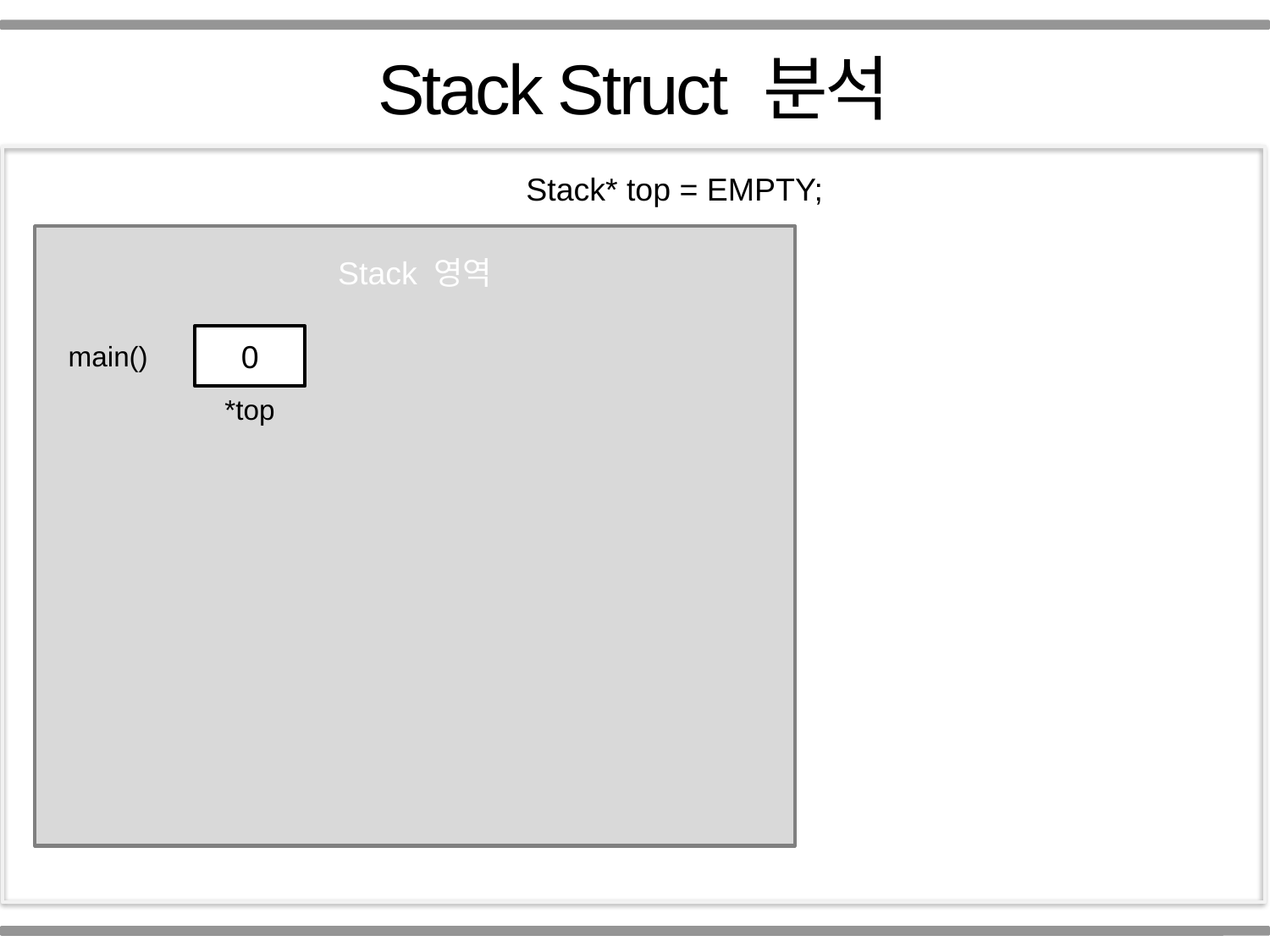

Part 01

Stack Struct 분석

Stack* top = EMPTY;

Stack 영역

0
main()
*top